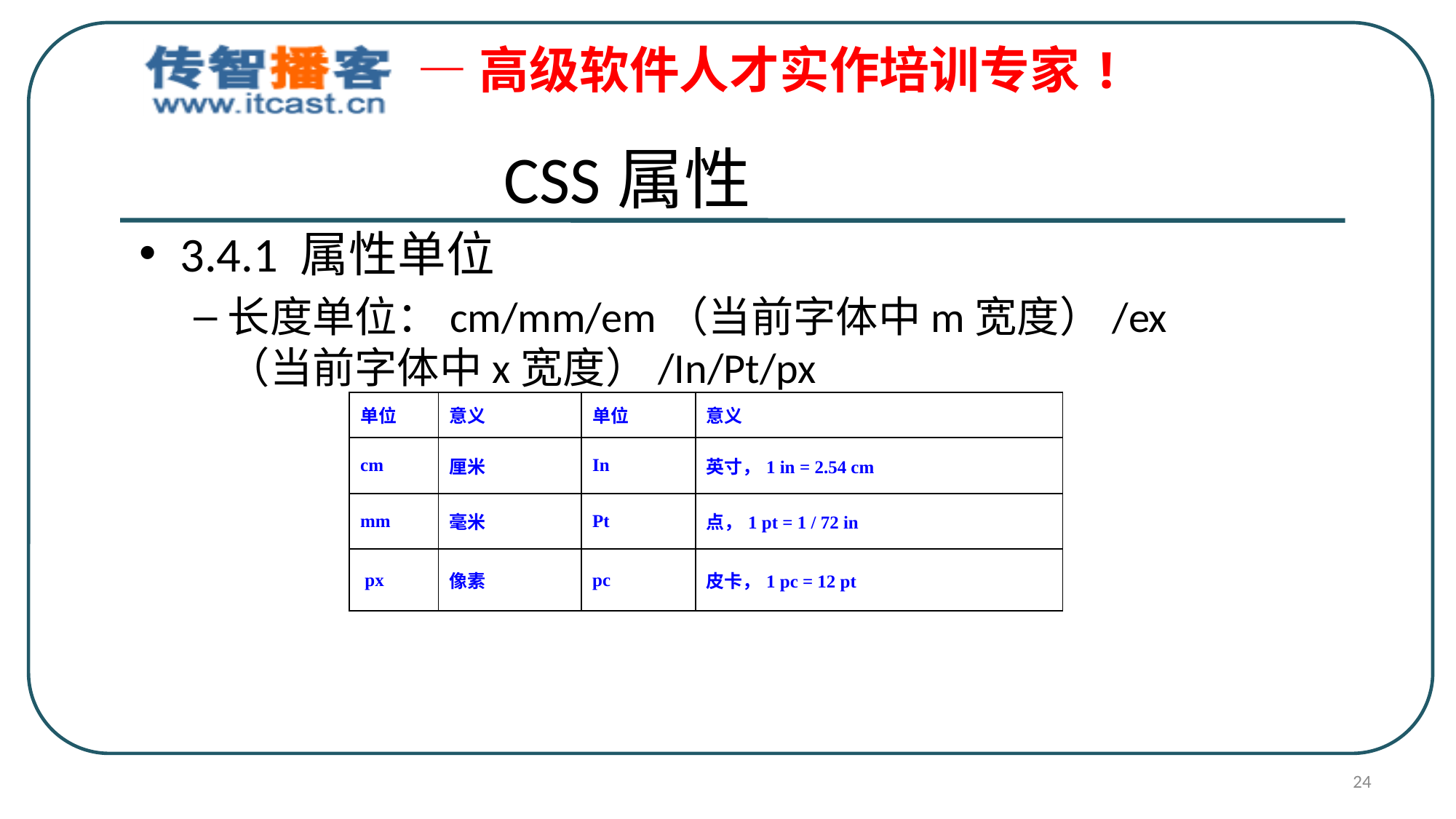

CSS属性
3.4.1 属性单位
长度单位：cm/mm/em（当前字体中m宽度）/ex（当前字体中x宽度）/In/Pt/px

| 单位 | 意义 | 单位 | 意义 |
| --- | --- | --- | --- |
| cm | 厘米 | In | 英寸，1 in = 2.54 cm |
| mm | 毫米 | Pt | 点，1 pt = 1 / 72 in |
| px | 像素 | pc | 皮卡，1 pc = 12 pt |
24